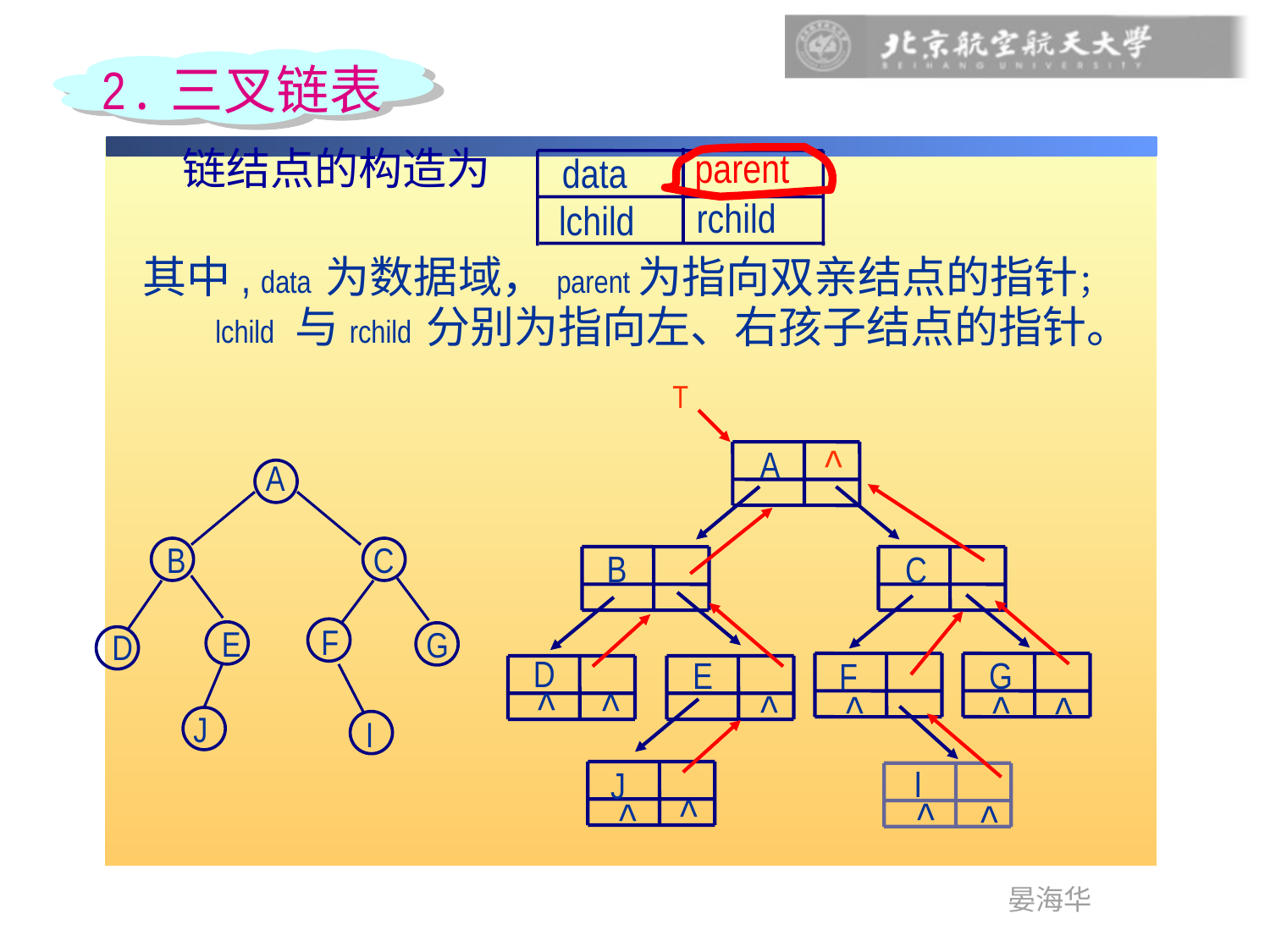

2.三叉链表
链结点的构造为
parent

data

rchild

lchild

 其中, data 为数据域，parent为指向双亲结点的指针；
             lchild 与rchild 分别为指向左、右孩子结点的指针。

T

^
A

B
C

D
E
G
F

^
^
^
^
^
^

I
J

^
^
^
^
A

B
C

F
E
G
D

J
I